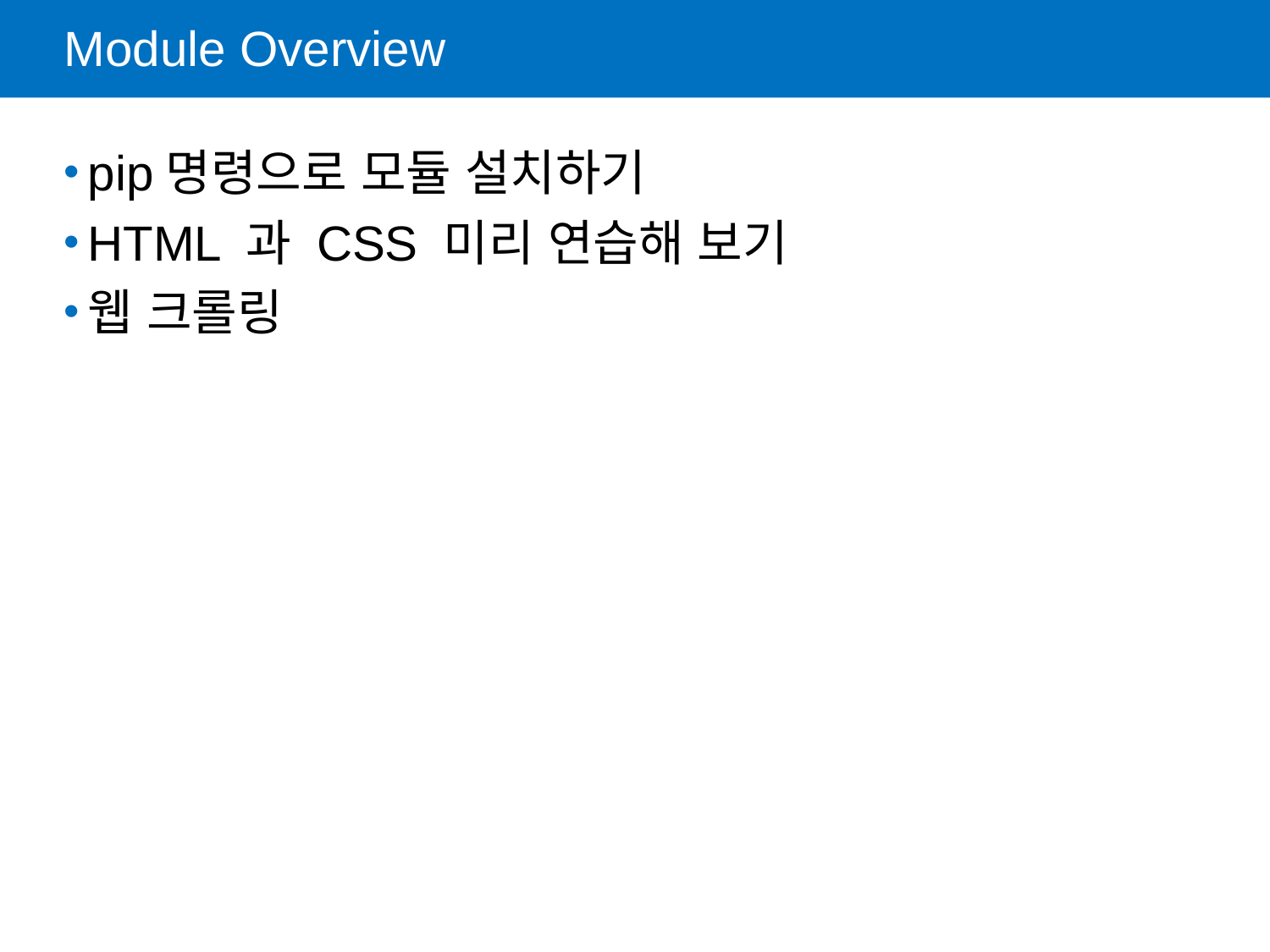

# Module Overview
pip명령으로 모듈 설치하기
HTML 과 CSS 미리 연습해 보기
웹 크롤링